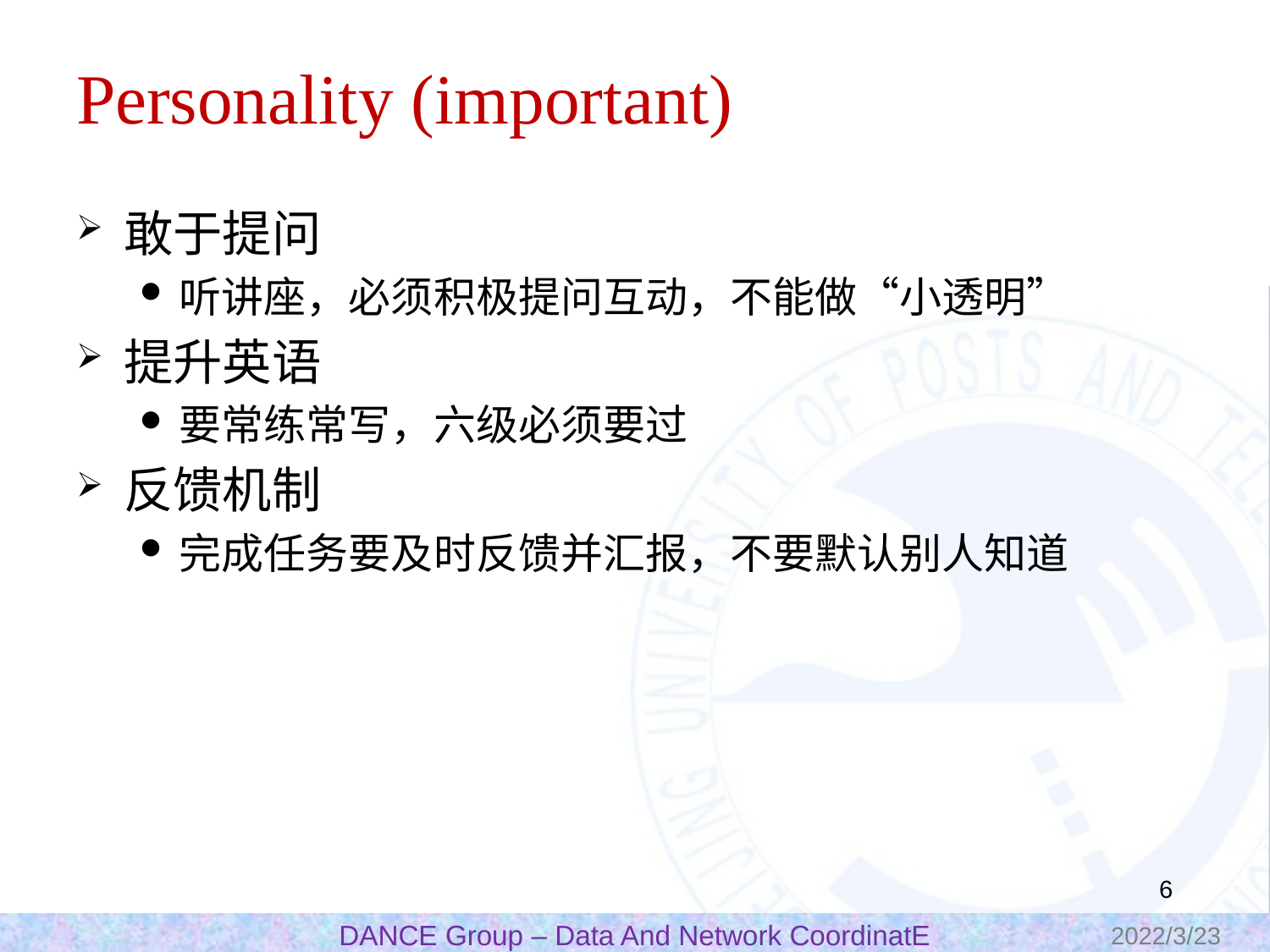

# Personality (important)
敢于提问
听讲座，必须积极提问互动，不能做“小透明”
提升英语
要常练常写，六级必须要过
反馈机制
完成任务要及时反馈并汇报，不要默认别人知道

6
2022/3/23